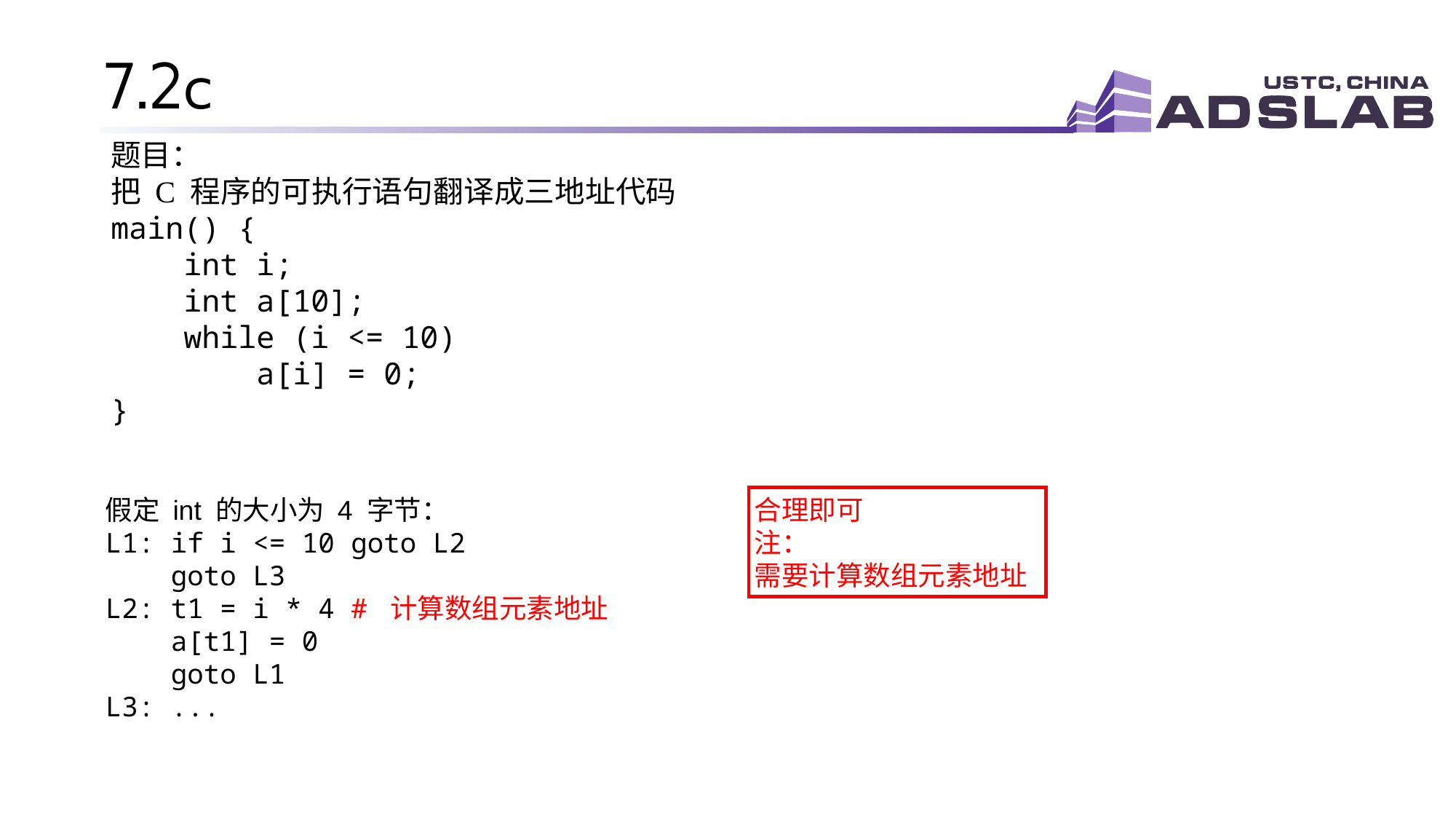

# 7.2c
题目：
把 C 程序的可执行语句翻译成三地址代码
main() {
    int i;
    int a[10];
    while (i <= 10)
        a[i] = 0;
}
假定 int 的大小为 4 字节：
L1: if i <= 10 goto L2
    goto L3
L2: t1 = i * 4 # 计算数组元素地址
    a[t1] = 0
    goto L1
L3: ...
合理即可
注：
需要计算数组元素地址